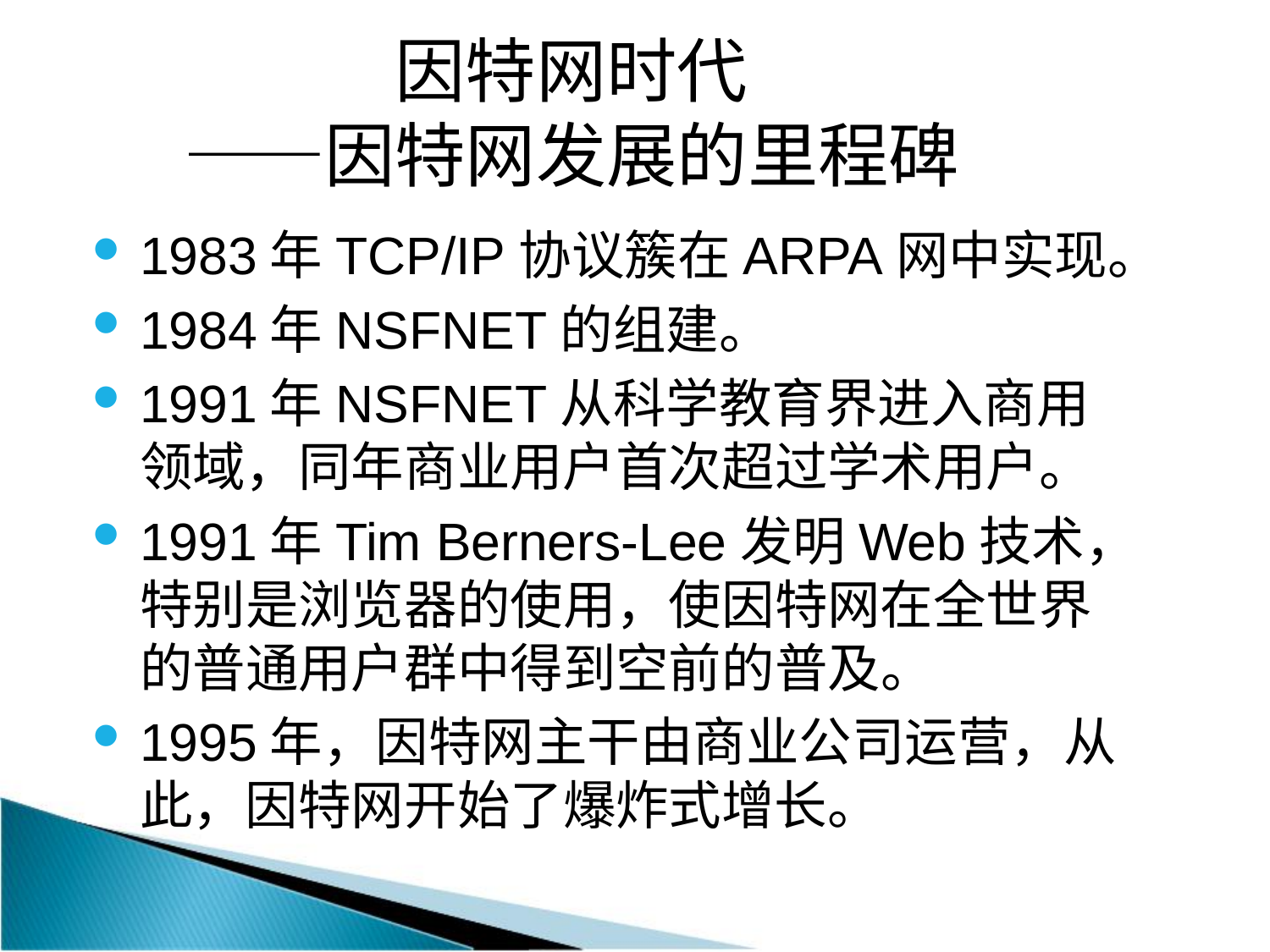

因特网时代
——因特网发展的里程碑
1983年TCP/IP协议簇在ARPA网中实现。
1984年NSFNET的组建。
1991年NSFNET从科学教育界进入商用领域，同年商业用户首次超过学术用户。
1991年Tim Berners-Lee发明Web技术，特别是浏览器的使用，使因特网在全世界的普通用户群中得到空前的普及。
1995年，因特网主干由商业公司运营，从此，因特网开始了爆炸式增长。